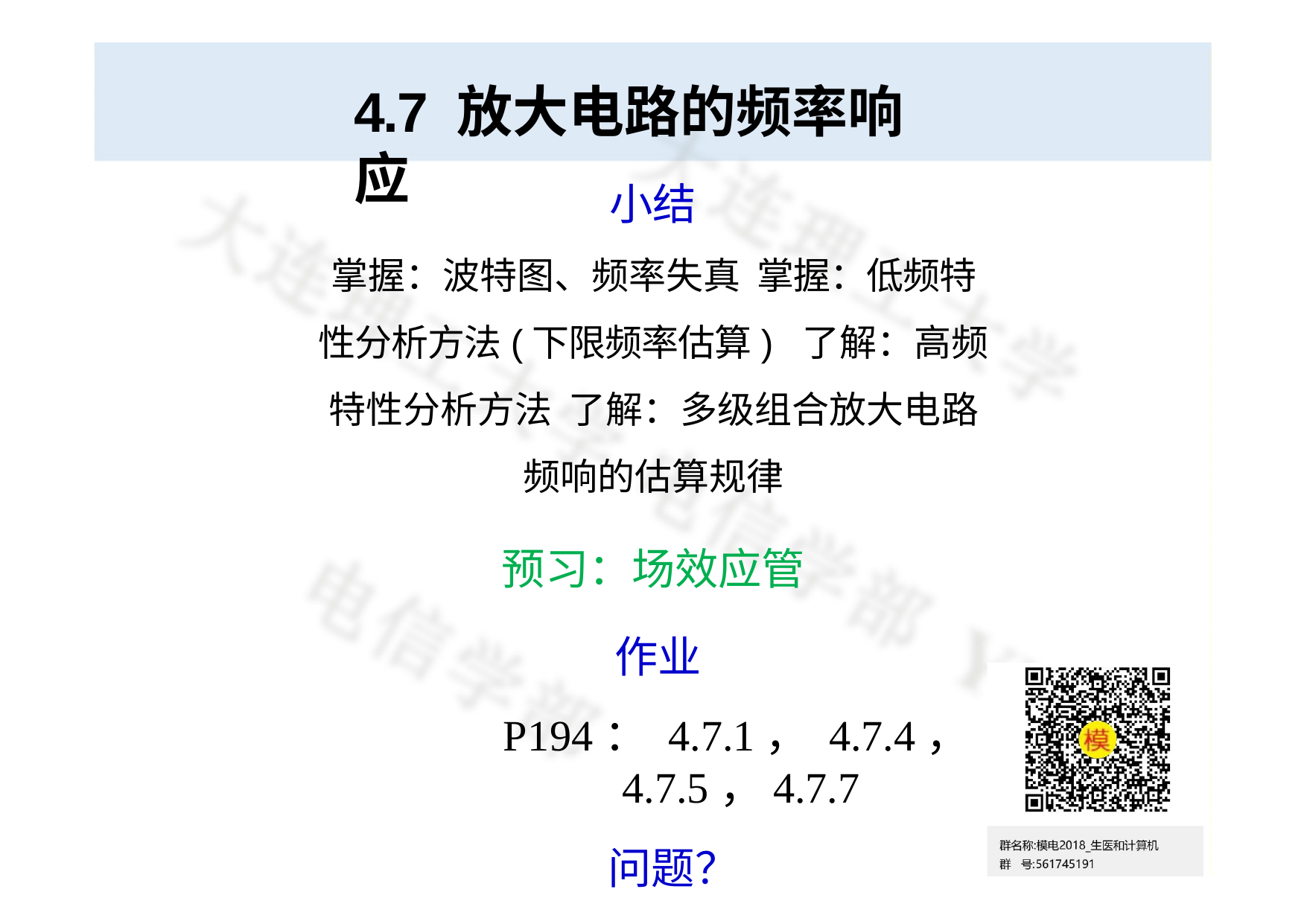

# 4.7 放大电路的频率响应
小结
掌握：波特图、频率失真  掌握：低频特性分析方法(下限频率估算)  了解：高频特性分析方法  了解：多级组合放大电路频响的估算规律
预习：场效应管  作业
P194： 4.7.1， 4.7.4，4.7.5，4.7.7
问题？

31